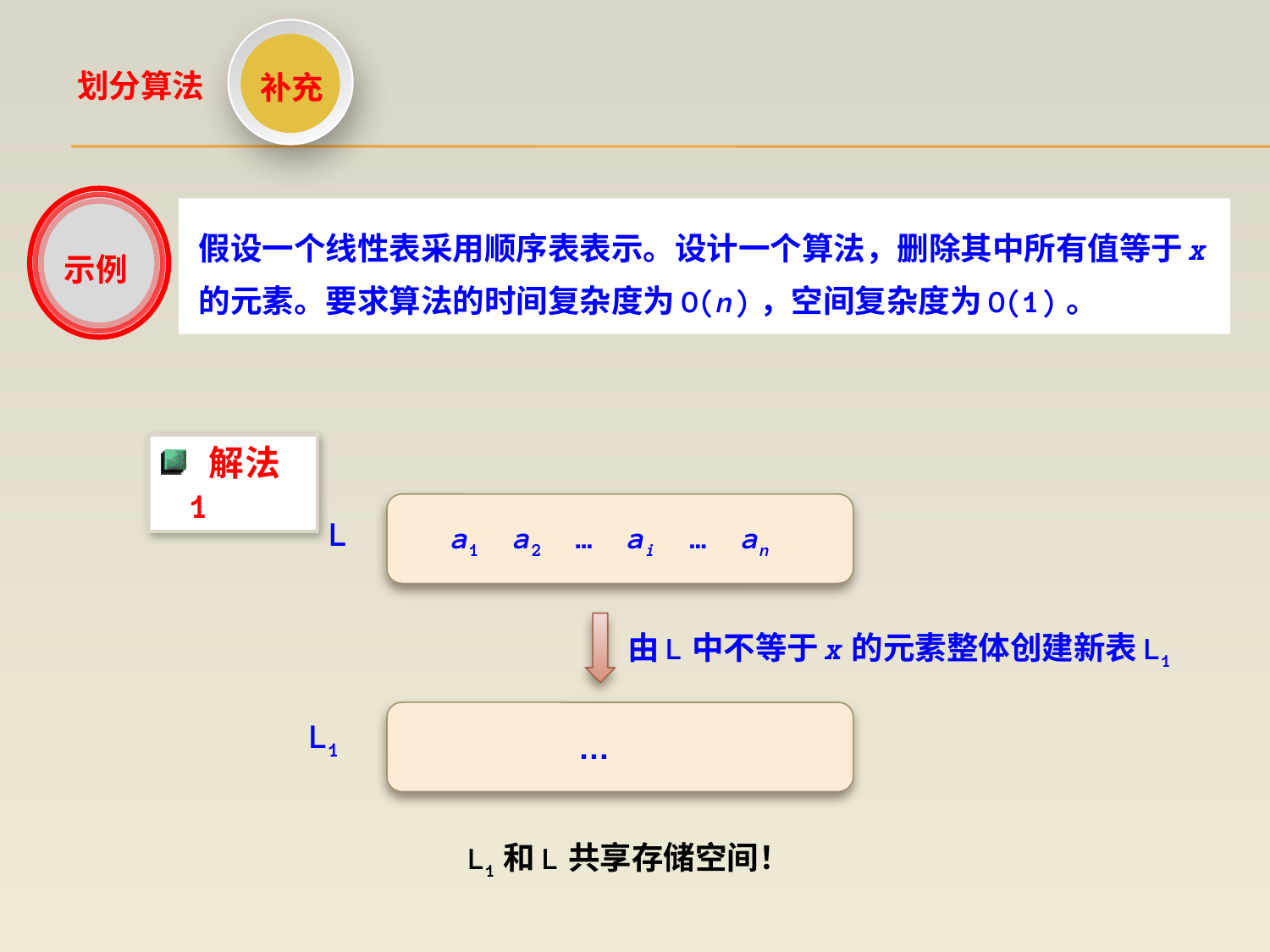

补充
划分算法

示例
假设一个线性表采用顺序表表示。设计一个算法，删除其中所有值等于x的元素。要求算法的时间复杂度为O(n)，空间复杂度为O(1)。
 解法1
L
a1  a2  …  ai  …  an
由L中不等于x的元素整体创建新表L1

L1
…
L1和L共享存储空间！